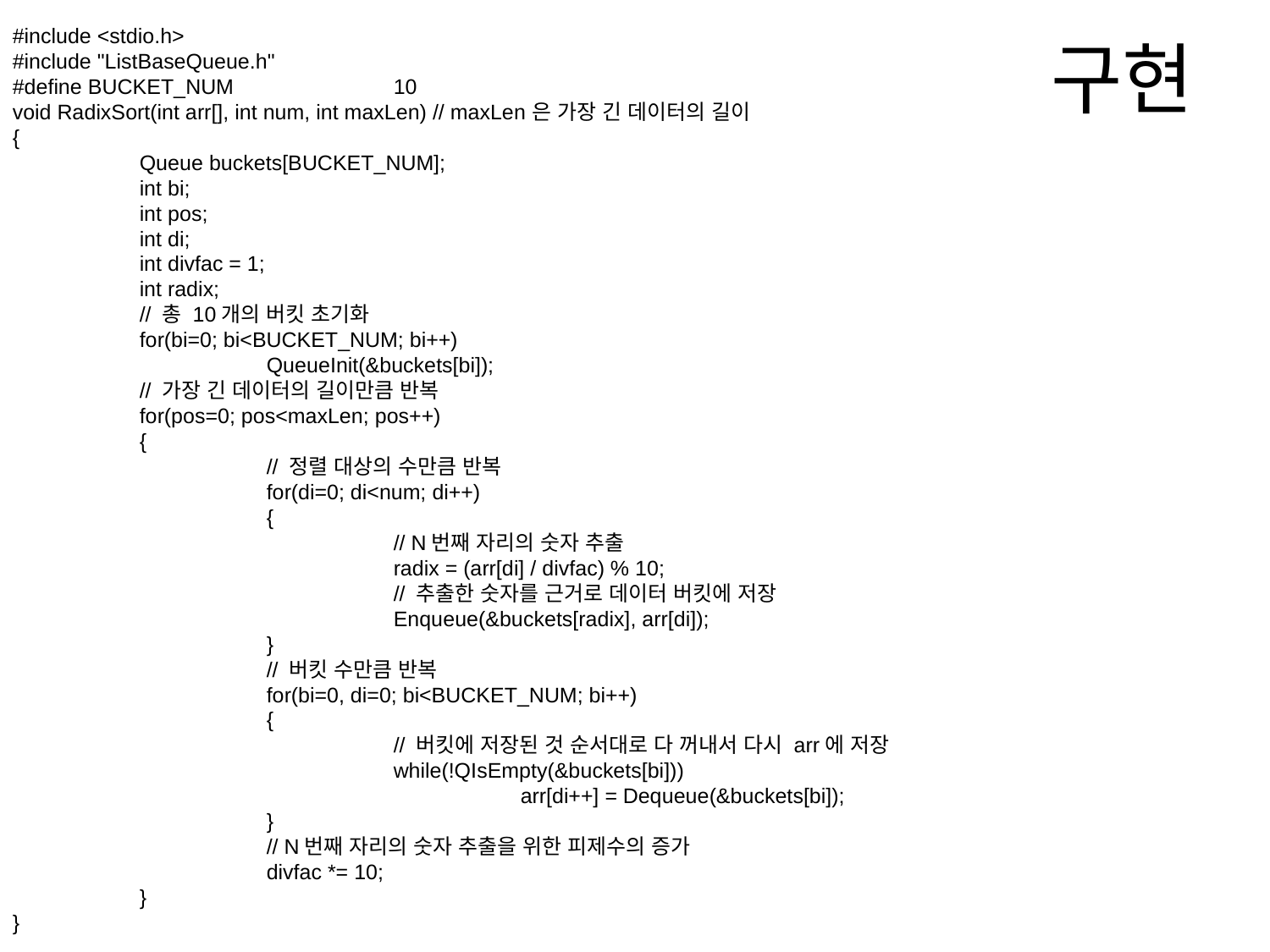

# 구현
#include <stdio.h>
#include "ListBaseQueue.h"
#define BUCKET_NUM		10
void RadixSort(int arr[], int num, int maxLen) // maxLen은 가장 긴 데이터의 길이
{
	Queue buckets[BUCKET_NUM];
	int bi;
	int pos;
	int di;
	int divfac = 1;
	int radix;
	// 총 10개의 버킷 초기화
	for(bi=0; bi<BUCKET_NUM; bi++)
		QueueInit(&buckets[bi]);
	// 가장 긴 데이터의 길이만큼 반복
	for(pos=0; pos<maxLen; pos++)
	{
		// 정렬 대상의 수만큼 반복
		for(di=0; di<num; di++)
		{
			// N번째 자리의 숫자 추출
			radix = (arr[di] / divfac) % 10;
			// 추출한 숫자를 근거로 데이터 버킷에 저장
			Enqueue(&buckets[radix], arr[di]);
		}
		// 버킷 수만큼 반복
		for(bi=0, di=0; bi<BUCKET_NUM; bi++)
		{
			// 버킷에 저장된 것 순서대로 다 꺼내서 다시 arr에 저장
			while(!QIsEmpty(&buckets[bi]))
				arr[di++] = Dequeue(&buckets[bi]);
		}
		// N번째 자리의 숫자 추출을 위한 피제수의 증가
		divfac *= 10;
	}
}